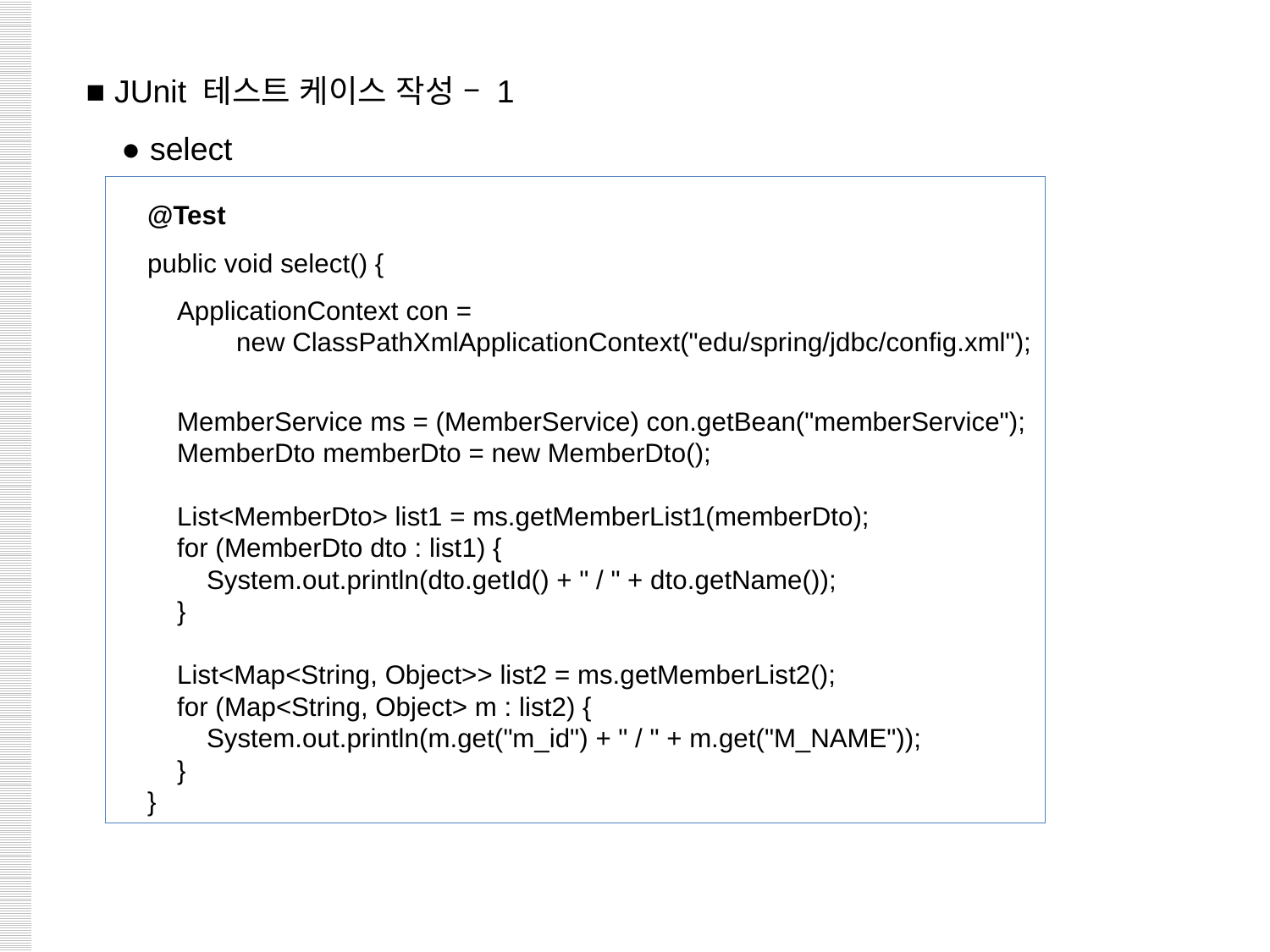

■ JUnit 테스트 케이스 작성 – 1
    ● select
    @Test
    public void select() {
        ApplicationContext con =
                new ClassPathXmlApplicationContext("edu/spring/jdbc/config.xml");

        MemberService ms = (MemberService) con.getBean("memberService");
        MemberDto memberDto = new MemberDto();

        List<MemberDto> list1 = ms.getMemberList1(memberDto);
        for (MemberDto dto : list1) {
            System.out.println(dto.getId() + " / " + dto.getName());
        }

        List<Map<String, Object>> list2 = ms.getMemberList2();
        for (Map<String, Object> m : list2) {
            System.out.println(m.get("m_id") + " / " + m.get("M_NAME"));
        }
    }